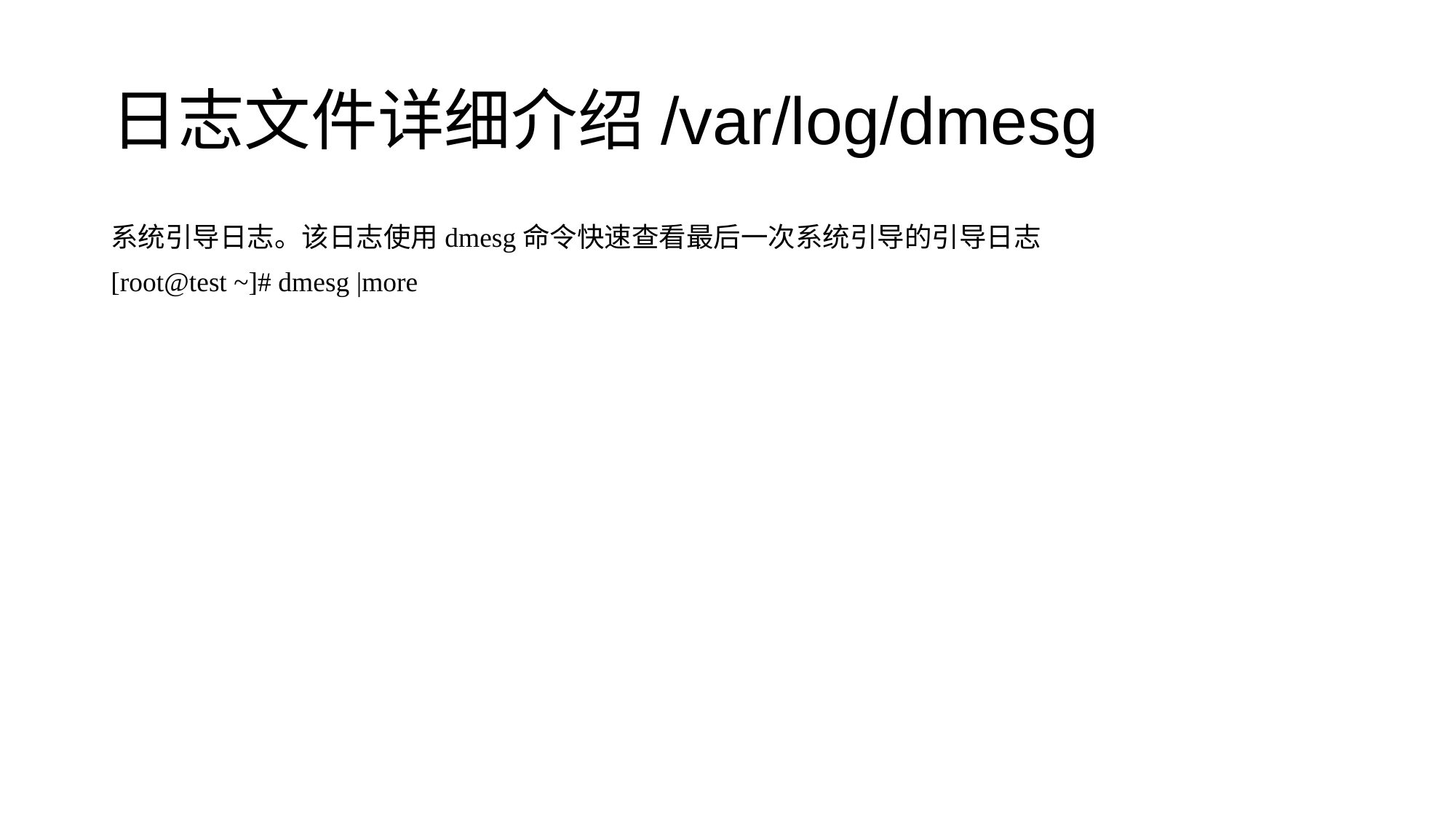

# 日志文件详细介绍/var/log/dmesg
系统引导日志。该日志使用dmesg命令快速查看最后一次系统引导的引导日志
[root@test ~]# dmesg |more